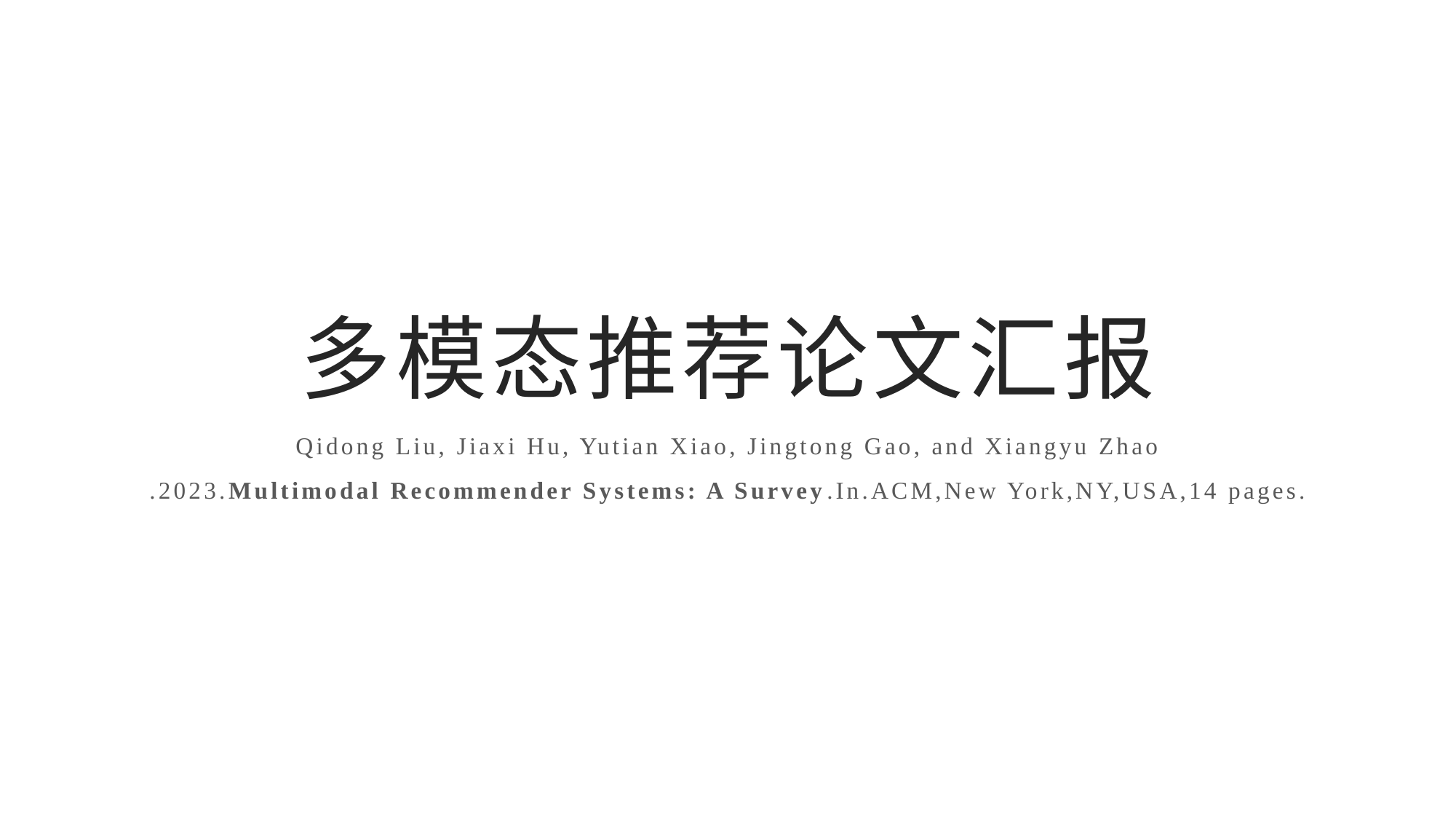

# 多模态推荐论文汇报
Qidong Liu, Jiaxi Hu, Yutian Xiao, Jingtong Gao, and Xiangyu Zhao
.2023.Multimodal Recommender Systems: A Survey.In.ACM,New York,NY,USA,14 pages.